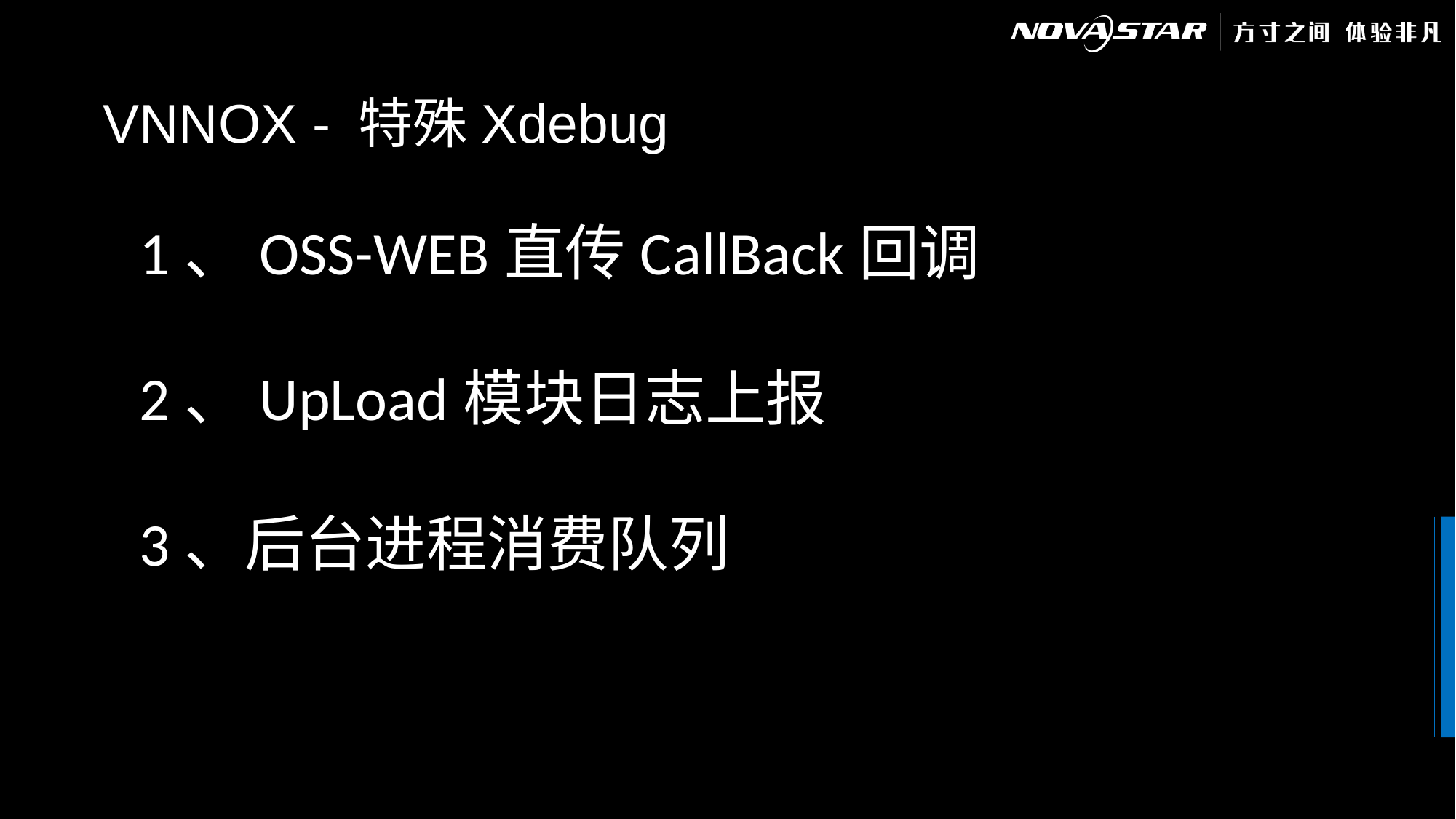

# VNNOX - 特殊Xdebug
1、OSS-WEB直传CallBack回调

2、UpLoad模块日志上报

3、后台进程消费队列